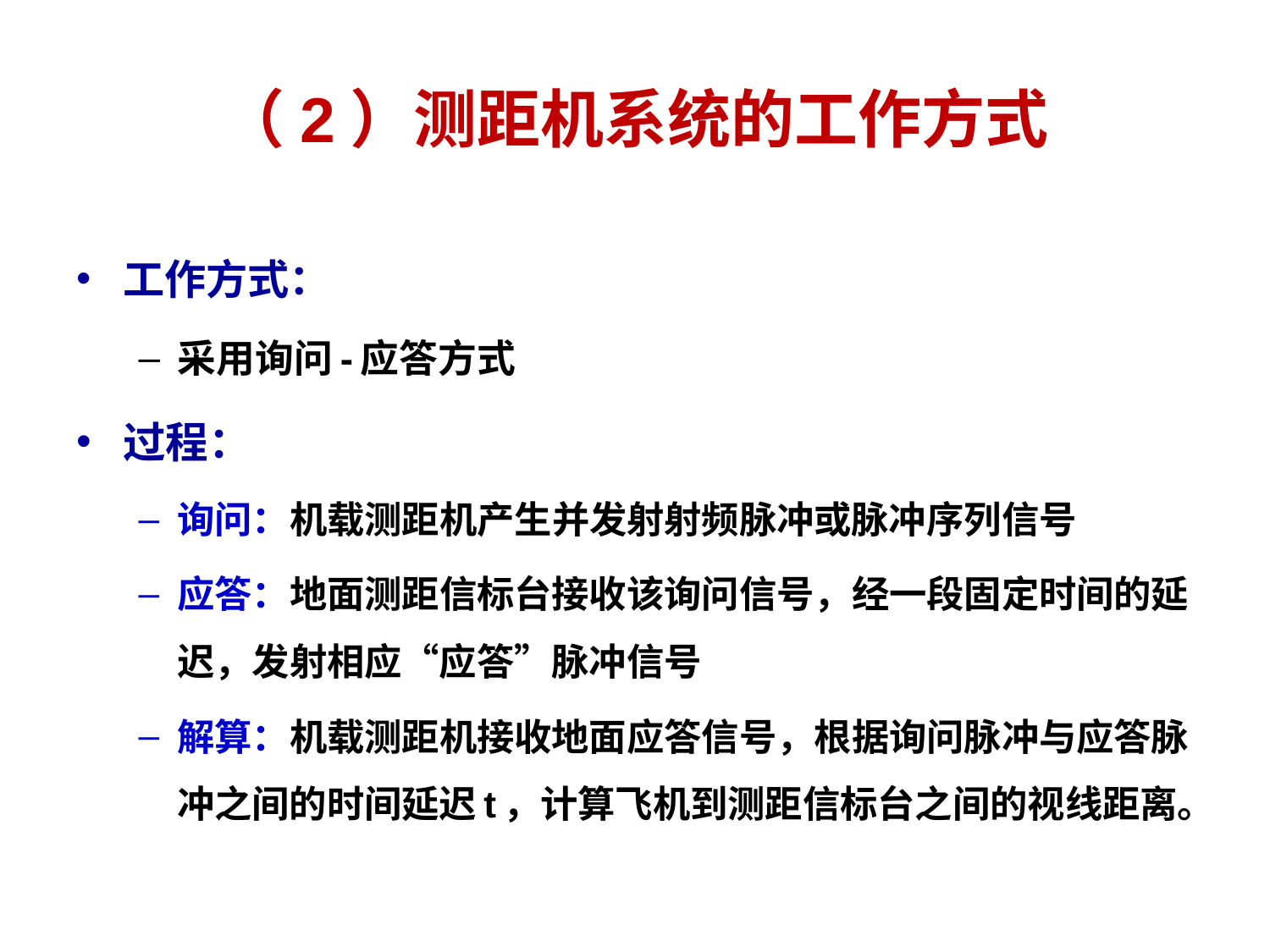

# （2）测距机系统的工作方式
工作方式：
采用询问-应答方式
过程：
询问：机载测距机产生并发射射频脉冲或脉冲序列信号
应答：地面测距信标台接收该询问信号，经一段固定时间的延迟，发射相应“应答”脉冲信号
解算：机载测距机接收地面应答信号，根据询问脉冲与应答脉冲之间的时间延迟t，计算飞机到测距信标台之间的视线距离。